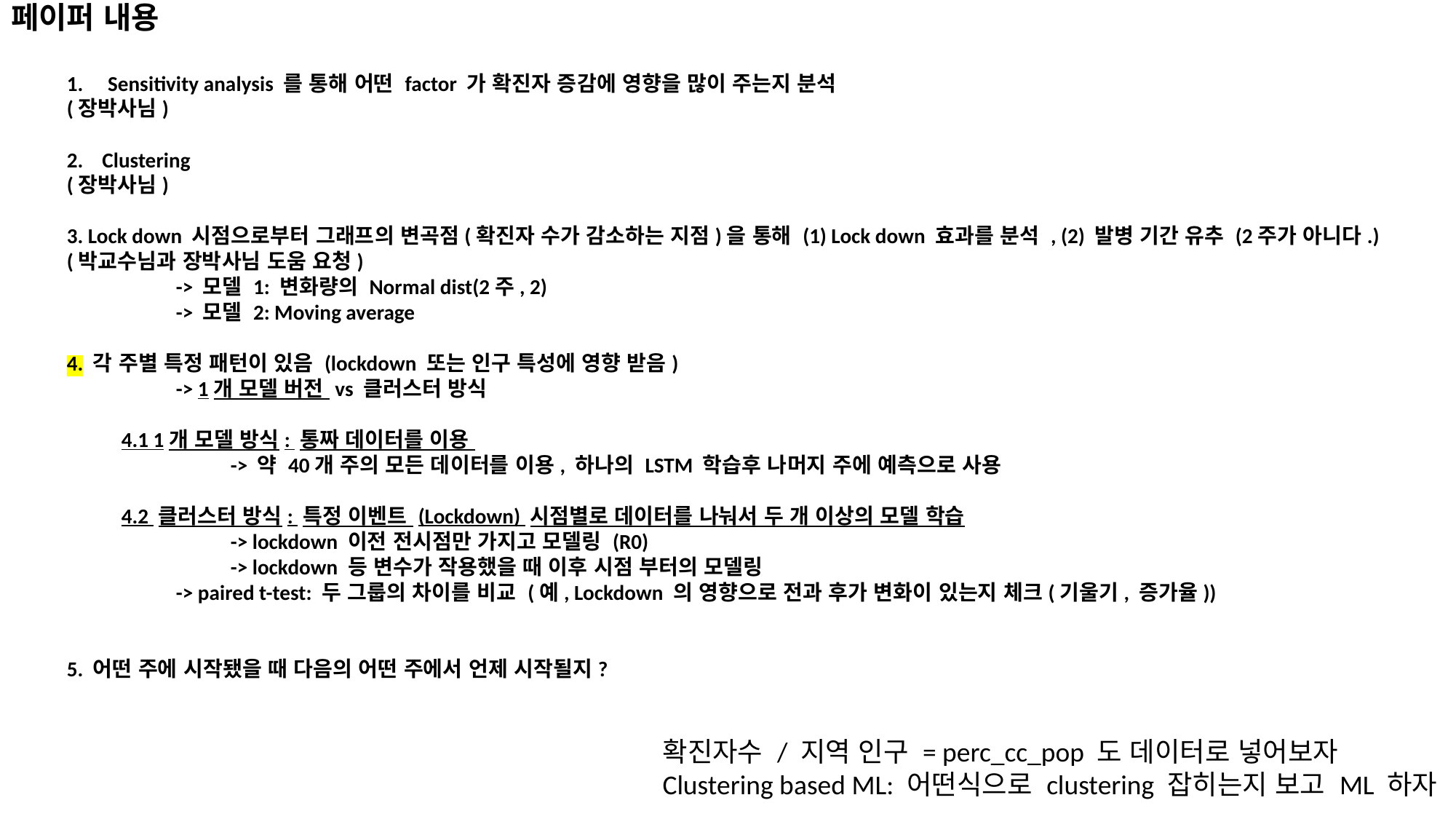

# 페이퍼 내용
Sensitivity analysis 를 통해 어떤 factor 가 확진자 증감에 영향을 많이 주는지 분석
(장박사님)

2.    Clustering
(장박사님)

3. Lock down 시점으로부터 그래프의 변곡점(확진자 수가 감소하는 지점)을 통해 (1) Lock down 효과를 분석 , (2) 발병 기간 유추 (2주가 아니다.)
(박교수님과 장박사님 도움 요청)
	-> 모델 1: 변화량의 Normal dist(2주, 2)
	-> 모델 2: Moving average

4. 각 주별 특정 패턴이 있음 (lockdown 또는 인구 특성에 영향 받음)
	-> 1개 모델 버전 vs 클러스터 방식

4.1 1개 모델 방식: 통짜 데이터를 이용
	-> 약 40개 주의 모든 데이터를 이용, 하나의 LSTM 학습후 나머지 주에 예측으로 사용

4.2 클러스터 방식: 특정 이벤트 (Lockdown) 시점별로 데이터를 나눠서 두 개 이상의 모델 학습
	-> lockdown 이전 전시점만 가지고 모델링 (R0)
	-> lockdown 등 변수가 작용했을 때 이후 시점 부터의 모델링
	-> paired t-test: 두 그룹의 차이를 비교 (예, Lockdown 의 영향으로 전과 후가 변화이 있는지 체크(기울기, 증가율))

5. 어떤 주에 시작됐을 때 다음의 어떤 주에서 언제 시작될지?
확진자수 / 지역 인구 = perc_cc_pop 도 데이터로 넣어보자
Clustering based ML: 어떤식으로 clustering 잡히는지 보고 ML 하자